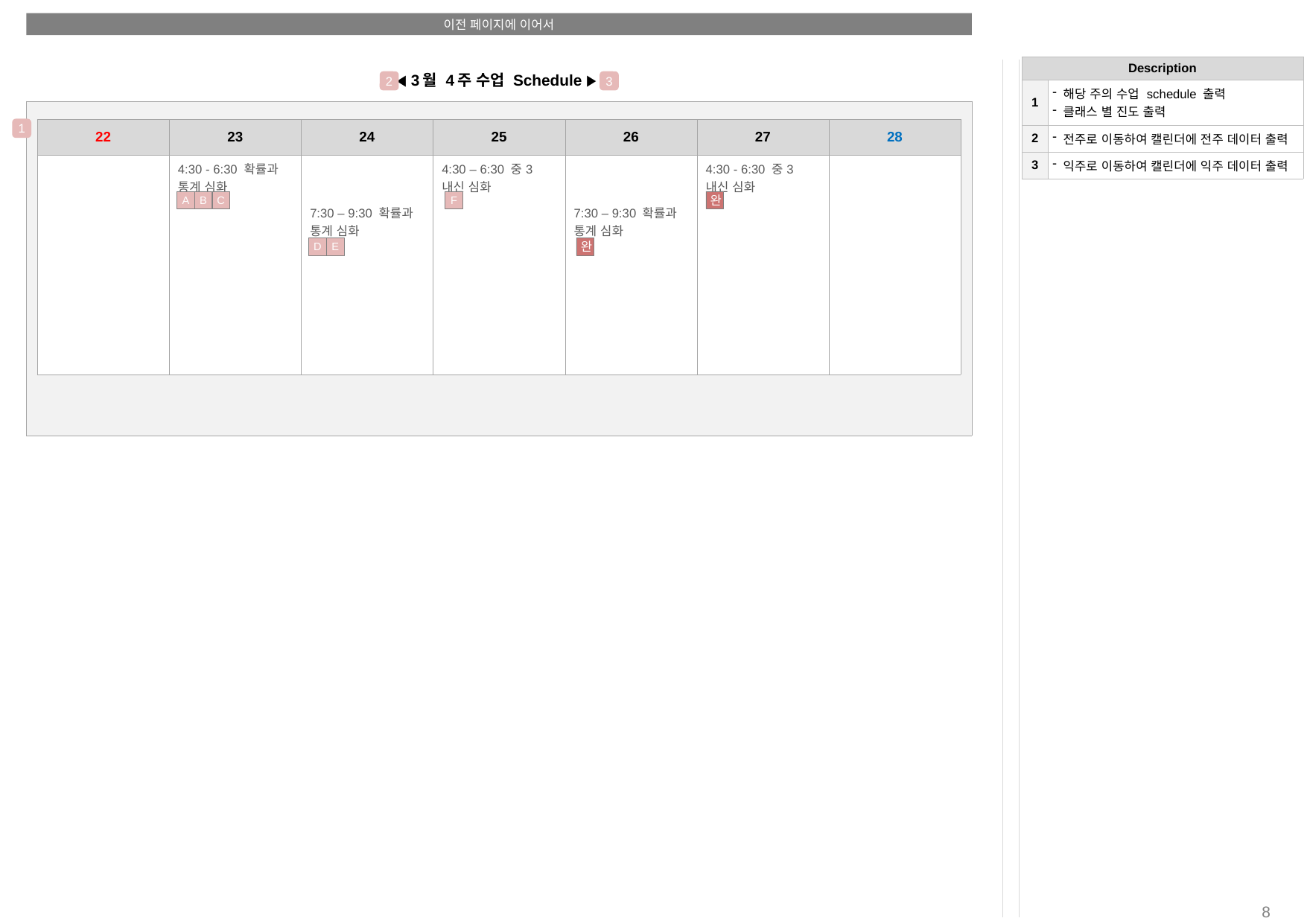

이전 페이지에 이어서
| Description |  |
| --- | --- |
| 1 | 해당 주의 수업 schedule 출력 클래스 별 진도 출력 |
| 2 | 전주로 이동하여 캘린더에 전주 데이터 출력 |
| 3 | 익주로 이동하여 캘린더에 익주 데이터 출력 |
| ◀ 3월 4주 수업 Schedule ▶ |
| --- |
|  |
2
3
1
| 22 | 23 | 24 | 25 | 26 | 27 | 28 |
| --- | --- | --- | --- | --- | --- | --- |
|  | 4:30 - 6:30 확률과 통계 심화 |  | 4:30 – 6:30 중3 내신 심화 |  | 4:30 - 6:30 중3 내신 심화 |  |
|  |  | 7:30 – 9:30 확률과 통계 심화 |  | 7:30 – 9:30 확률과 통계 심화 |  |  |
|  |  |  |  |  |  |  |
|  |  |  |  |  |  |  |
|  |  |  |  |  |  |  |
A
B
C
F
완
D
E
완